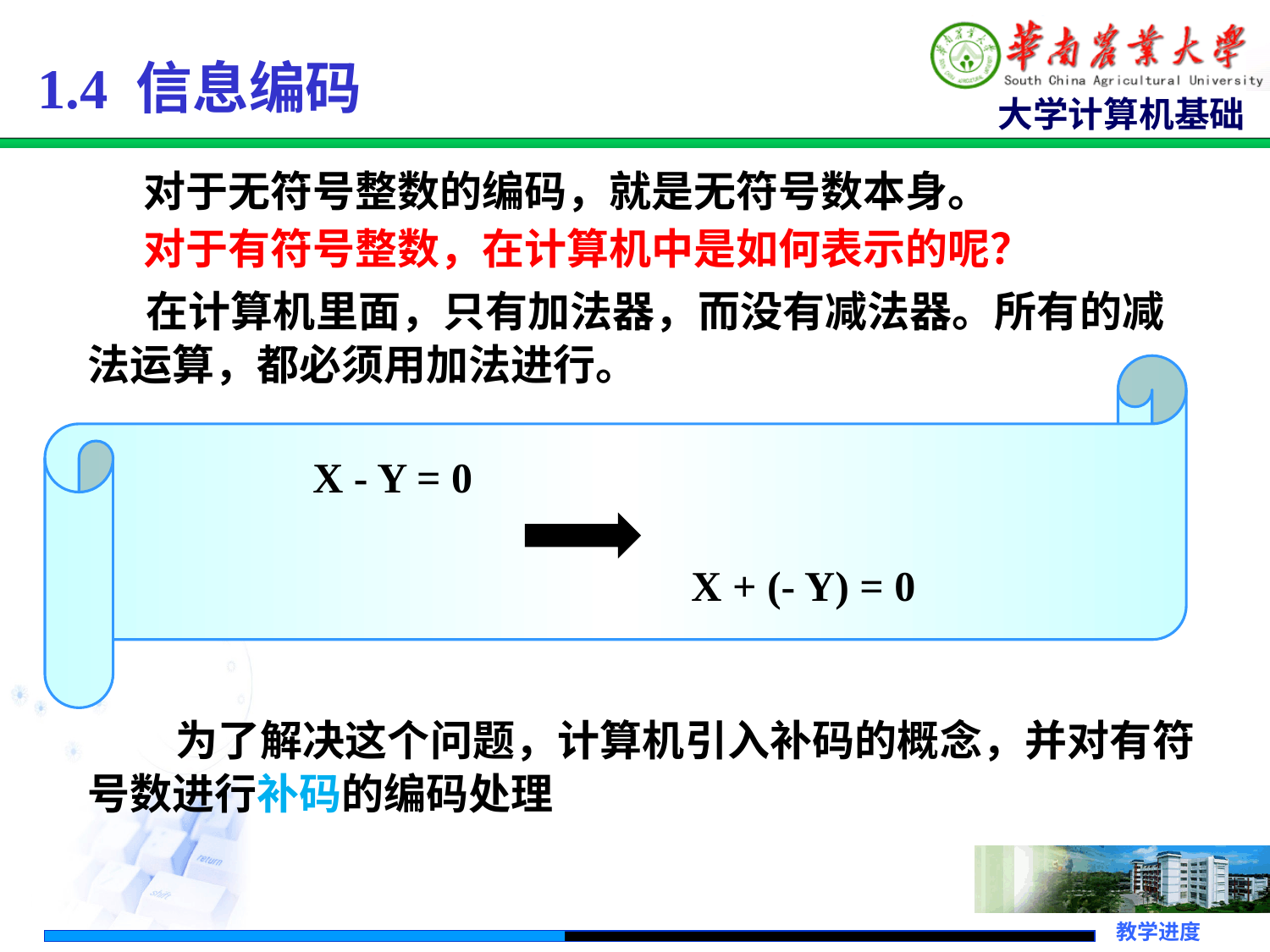

1.4 信息编码
        对于无符号整数的编码，就是无符号数本身。
        对于有符号整数，在计算机中是如何表示的呢？
     在计算机里面，只有加法器，而没有减法器。所有的减法运算，都必须用加法进行。

        X - Y = 0

                                         X + (- Y) = 0
        为了解决这个问题，计算机引入补码的概念，并对有符号数进行补码的编码处理